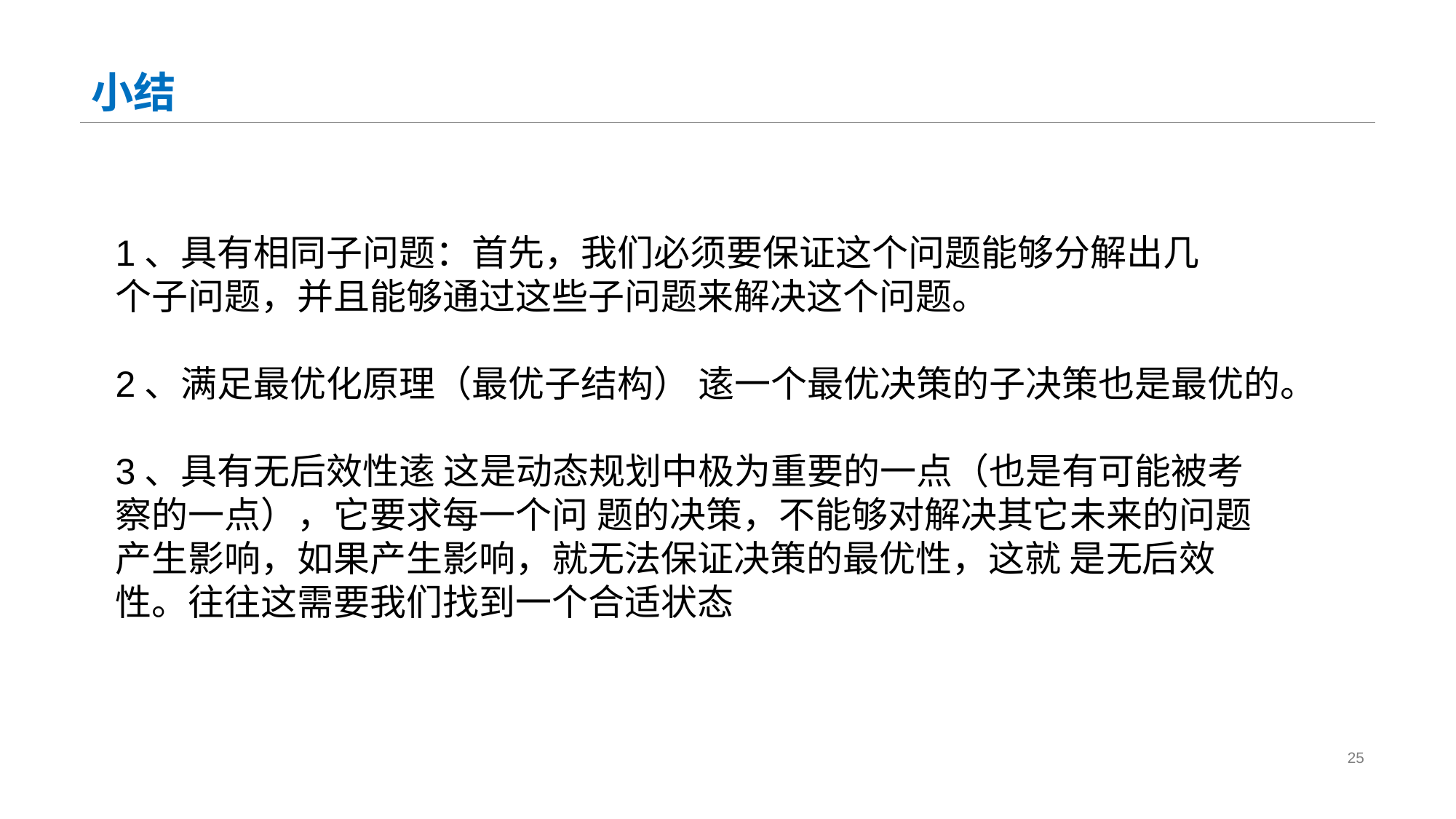

# 小结
1、具有相同子问题：首先，我们必须要保证这个问题能够分解出几
个子问题，并且能够通过这些子问题来解决这个问题。

2、满足最优化原理（最优子结构） 逺一个最优决策的子决策也是最优的。

3、具有无后效性逺 这是动态规划中极为重要的一点（也是有可能被考
察的一点），它要求每一个问 题的决策，不能够对解决其它未来的问题
产生影响，如果产生影响，就无法保证决策的最优性，这就 是无后效
性。往往这需要我们找到一个合适状态
25